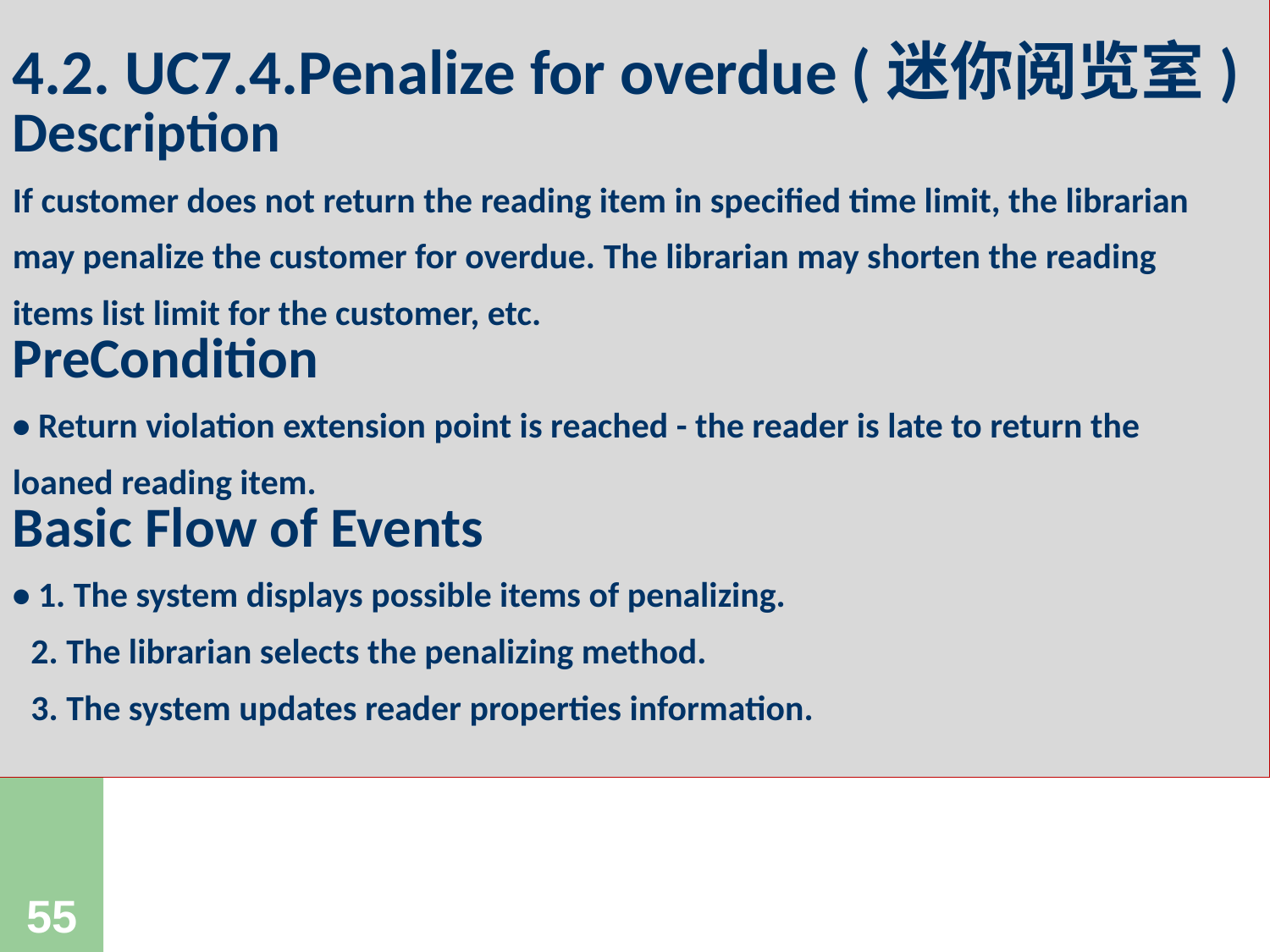

4.2. UC7.4.Penalize for overdue (迷你阅览室)
Description
If customer does not return the reading item in specified time limit, the librarian
may penalize the customer for overdue. The librarian may shorten the reading
items list limit for the customer, etc.
PreCondition
• Return violation extension point is reached - the reader is late to return the
loaned reading item.
Basic Flow of Events
• 1. The system displays possible items of penalizing.
2. The librarian selects the penalizing method.
3. The system updates reader properties information.

#

55